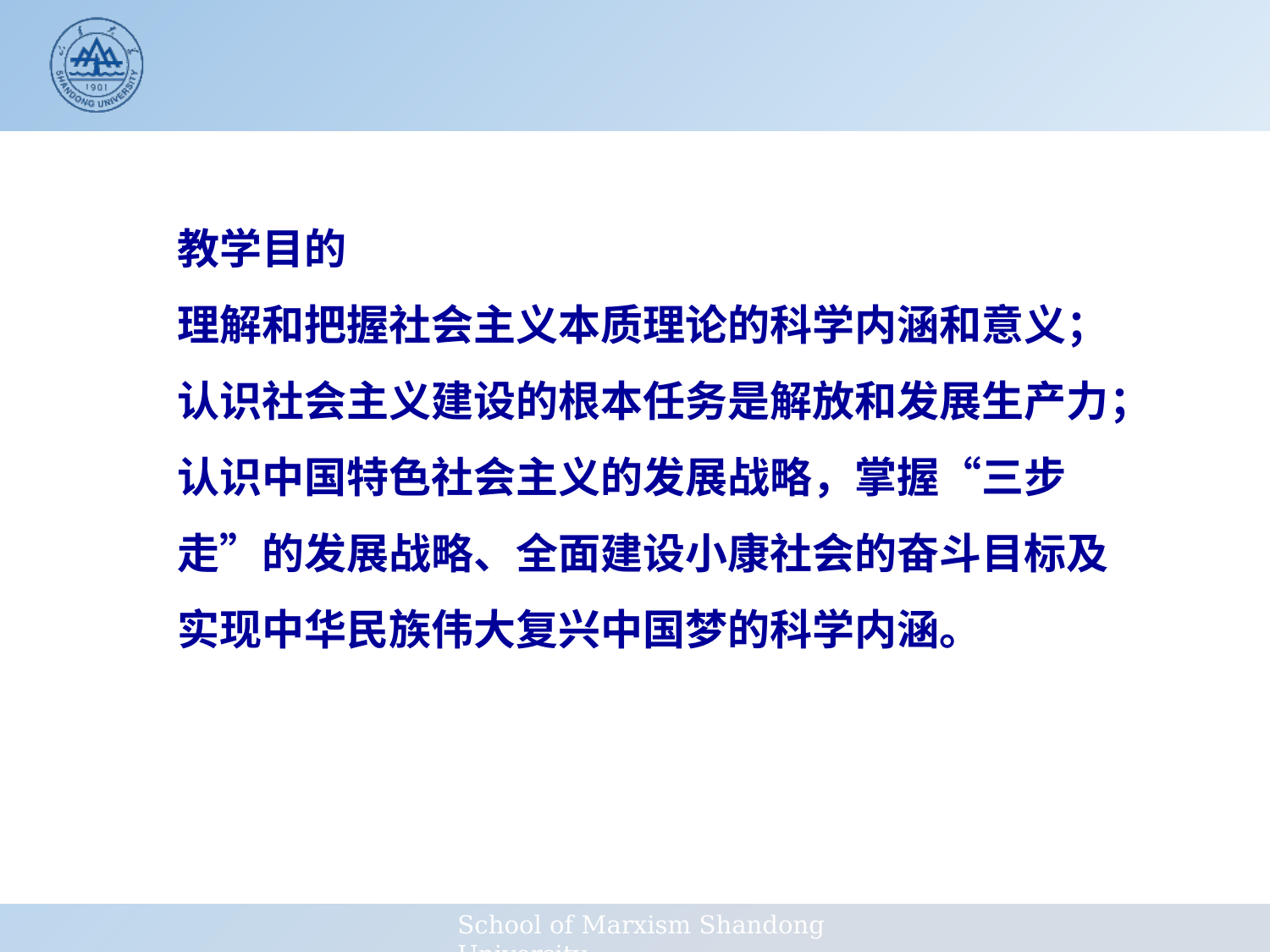

教学目的
理解和把握社会主义本质理论的科学内涵和意义；认识社会主义建设的根本任务是解放和发展生产力；认识中国特色社会主义的发展战略，掌握“三步走”的发展战略、全面建设小康社会的奋斗目标及实现中华民族伟大复兴中国梦的科学内涵。